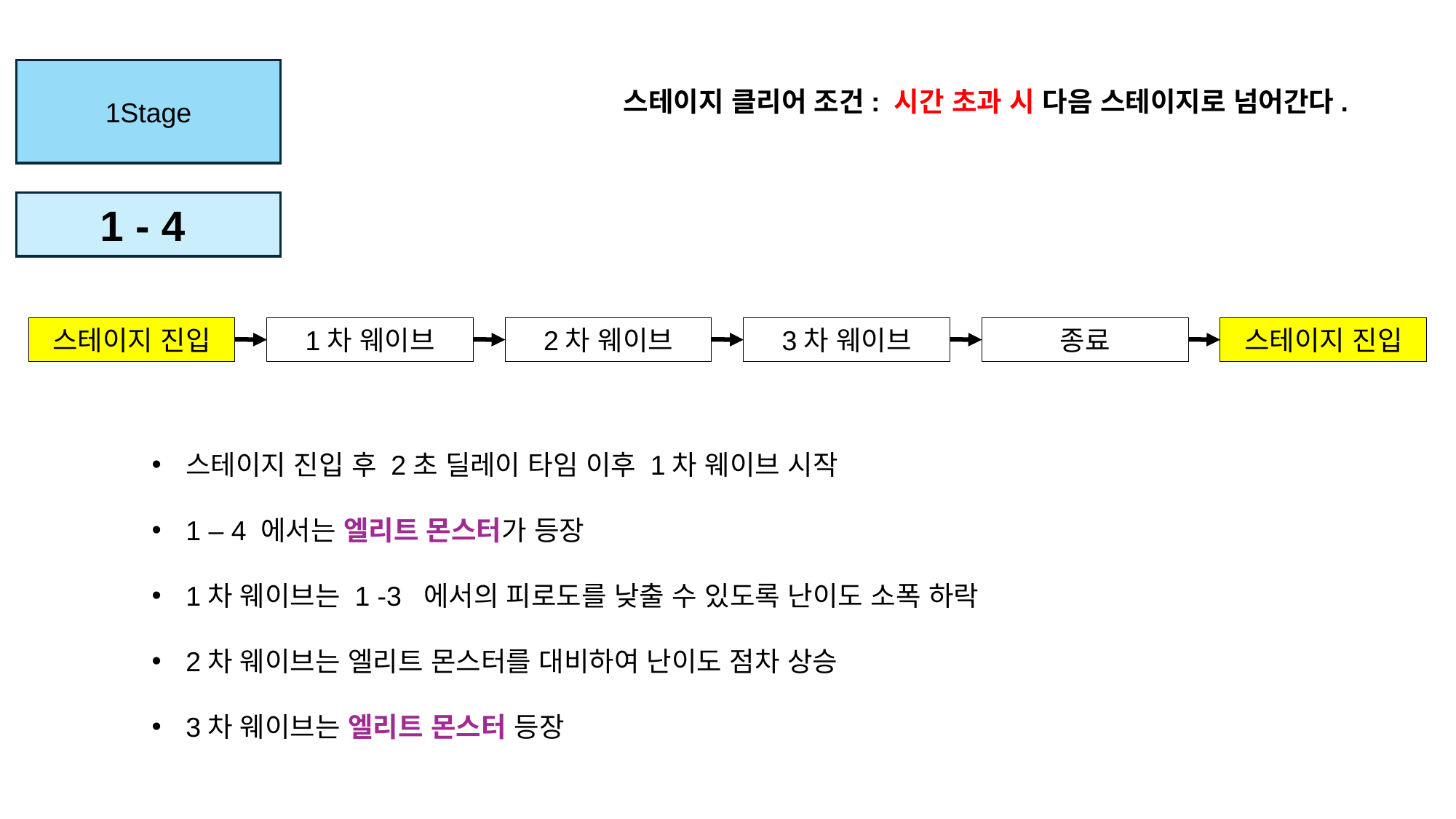

1Stage
스테이지 클리어 조건: 시간 초과 시 다음 스테이지로 넘어간다.
1 - 4
스테이지 진입
1차 웨이브
2차 웨이브
3차 웨이브
종료
스테이지 진입
스테이지 진입 후 2초 딜레이 타임 이후 1차 웨이브 시작
1 – 4 에서는 엘리트 몬스터가 등장
1차 웨이브는 1 -3  에서의 피로도를 낮출 수 있도록 난이도 소폭 하락
2차 웨이브는 엘리트 몬스터를 대비하여 난이도 점차 상승
3차 웨이브는 엘리트 몬스터 등장